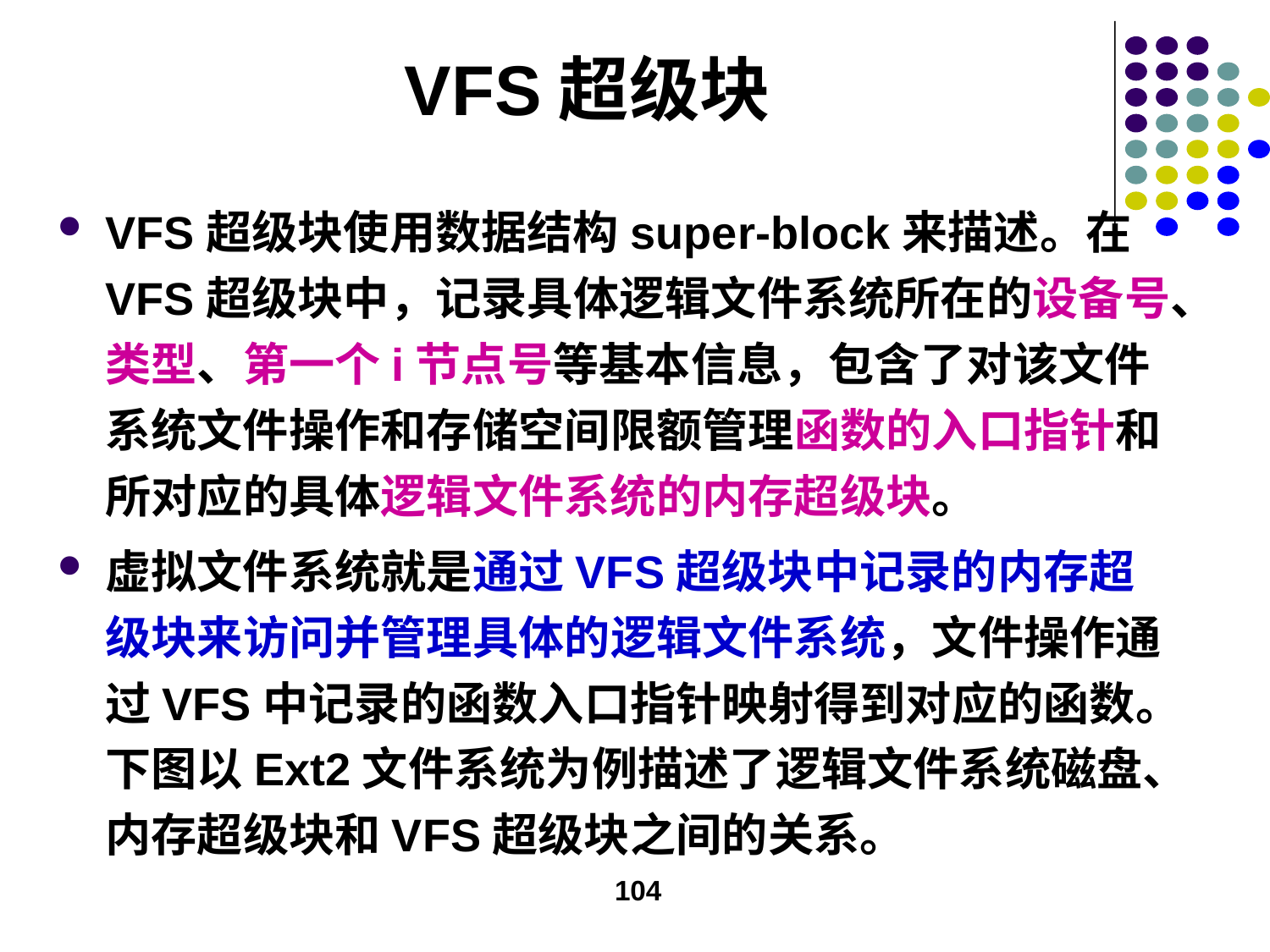

# VFS超级块
VFS超级块使用数据结构super-block来描述。在VFS超级块中，记录具体逻辑文件系统所在的设备号、类型、第一个i节点号等基本信息，包含了对该文件系统文件操作和存储空间限额管理函数的入口指针和所对应的具体逻辑文件系统的内存超级块。
虚拟文件系统就是通过VFS超级块中记录的内存超级块来访问并管理具体的逻辑文件系统，文件操作通过VFS中记录的函数入口指针映射得到对应的函数。下图以Ext2文件系统为例描述了逻辑文件系统磁盘、内存超级块和VFS超级块之间的关系。
104